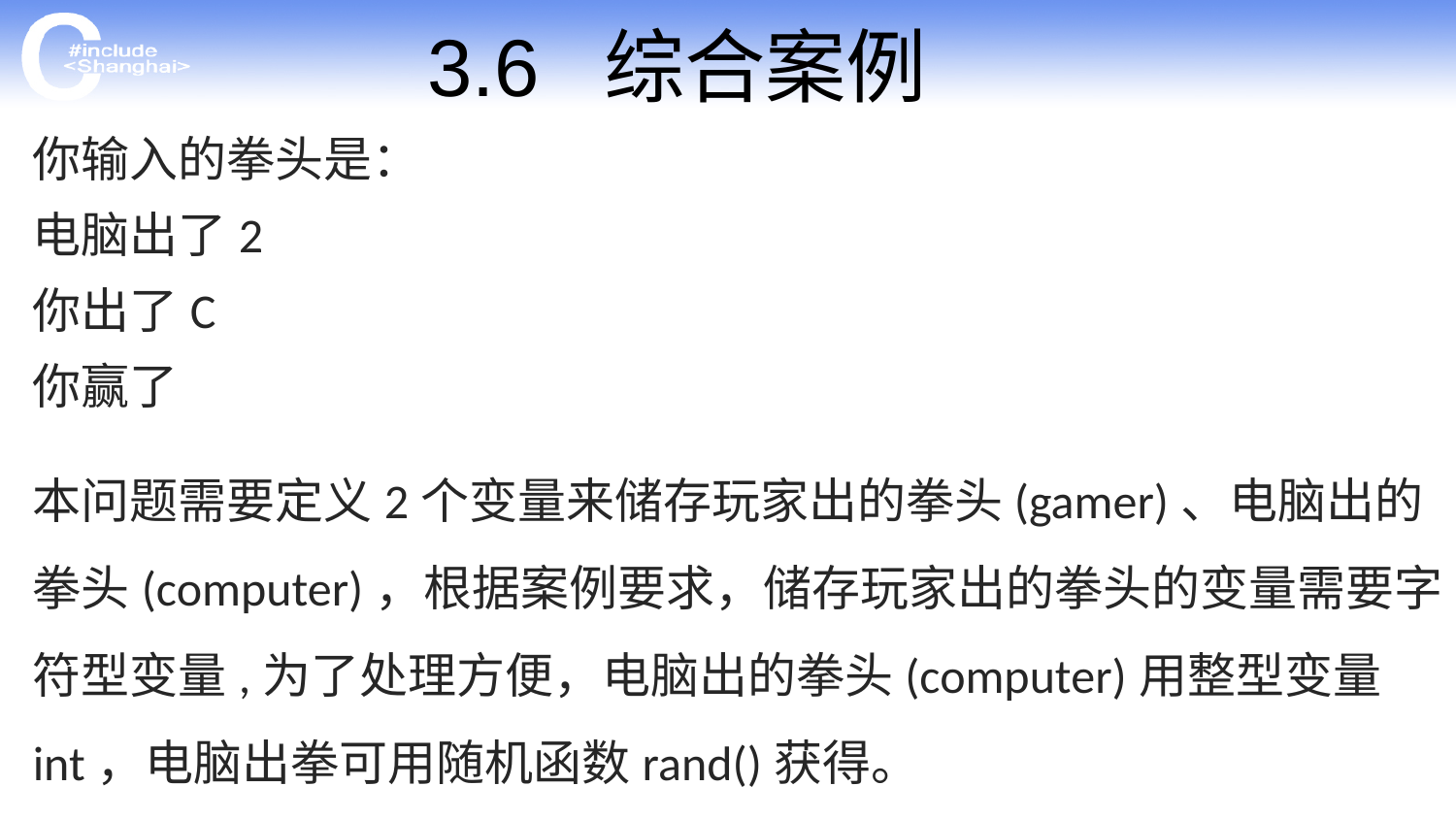

3.6  综合案例
你输入的拳头是：
电脑出了2
你出了C
你赢了
本问题需要定义2个变量来储存玩家出的拳头(gamer)、电脑出的拳头(computer)，根据案例要求，储存玩家出的拳头的变量需要字符型变量,为了处理方便，电脑出的拳头(computer)用整型变量int，电脑出拳可用随机函数rand()获得。